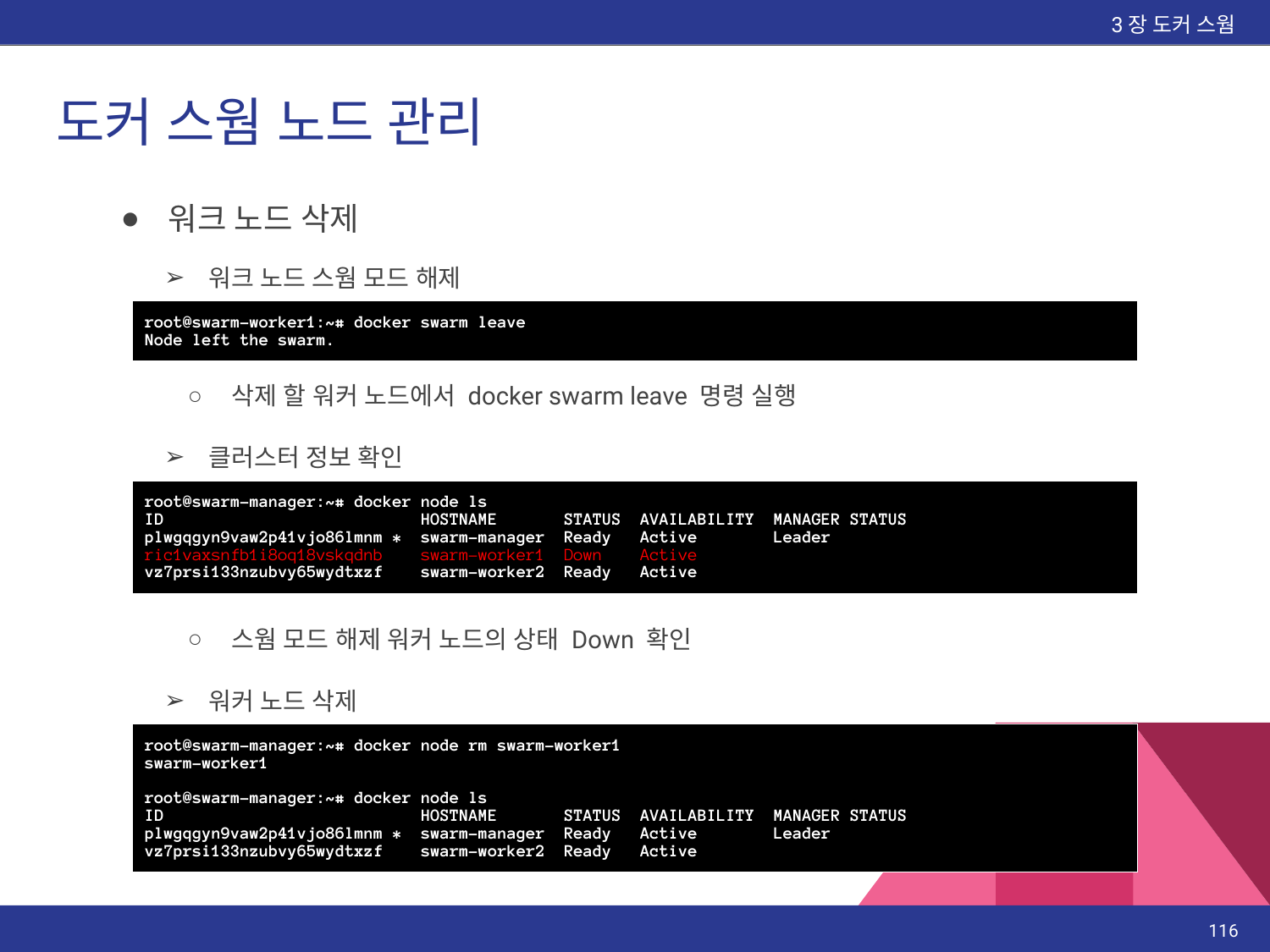

3장 도커 스웜

# 도커 스웜 노드 관리
워크 노드 삭제

워크 노드 스웜 모드 해제

| root@swarm-worker1:~# docker swarm leave Node left the swarm. |
| --- |
삭제 할 워커 노드에서 docker swarm leave 명령 실행
클러스터 정보 확인

| root@swarm-manager:~# docker node ls ID HOSTNAME STATUS AVAILABILITY MANAGER STATUS plwgqgyn9vaw2p41vjo86lmnm \* swarm-manager Ready Active Leader ric1vaxsnfb1i8oq18vskqdnb swarm-worker1 Down Active vz7prsi133nzubvy65wydtxzf swarm-worker2 Ready Active |
| --- |
스웜 모드 해제 워커 노드의 상태 Down 확인
워커 노드 삭제

| root@swarm-manager:~# docker node rm swarm-worker1 swarm-worker1 root@swarm-manager:~# docker node ls ID HOSTNAME STATUS AVAILABILITY MANAGER STATUS plwgqgyn9vaw2p41vjo86lmnm \* swarm-manager Ready Active Leader vz7prsi133nzubvy65wydtxzf swarm-worker2 Ready Active |
| --- |
116